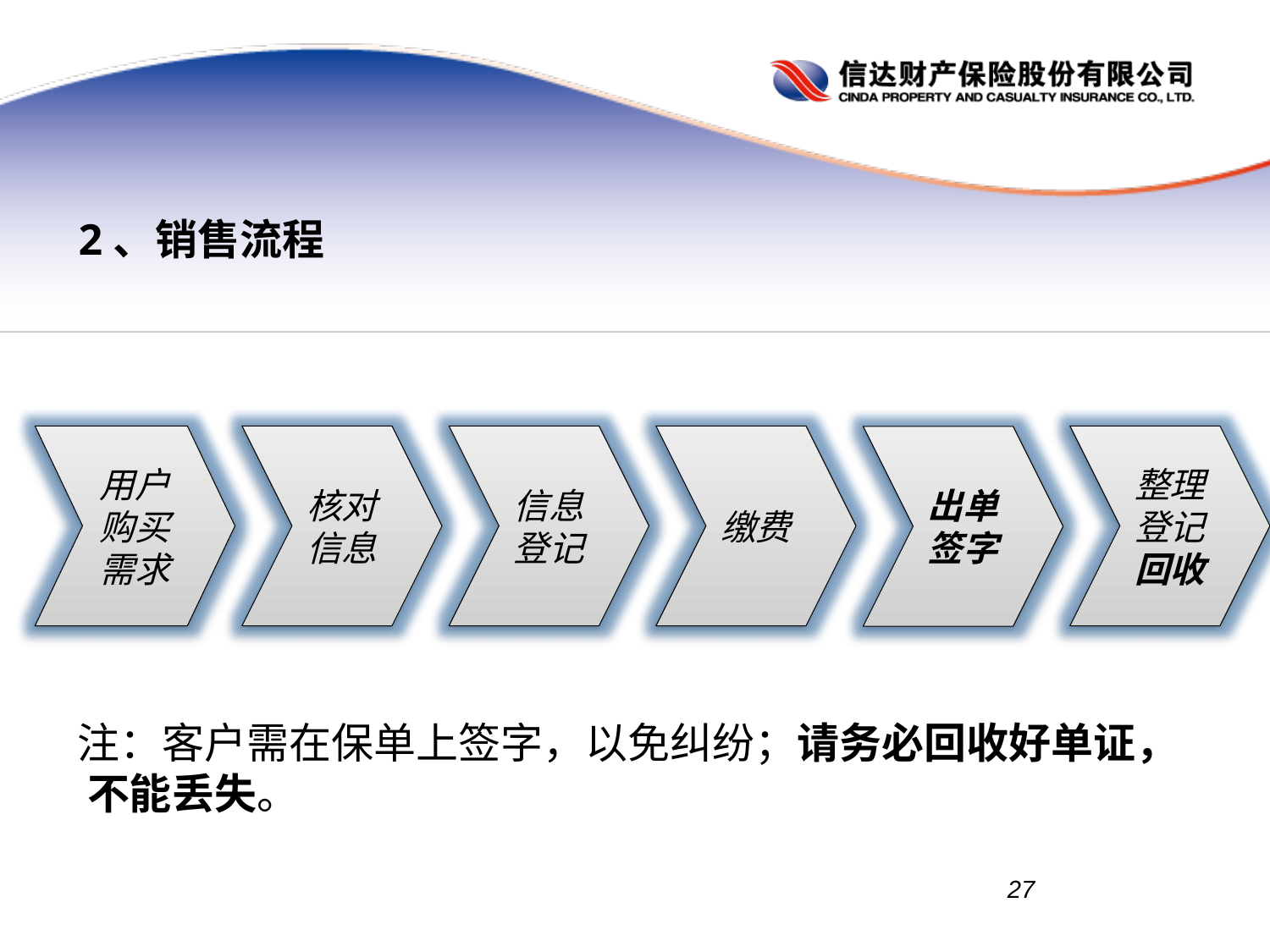

2、销售流程

注：客户需在保单上签字，以免纠纷；请务必回收好单证，   不能丢失。
用户购买需求
核对信息
信息登记
缴费
整理登记回收
出单签字
27